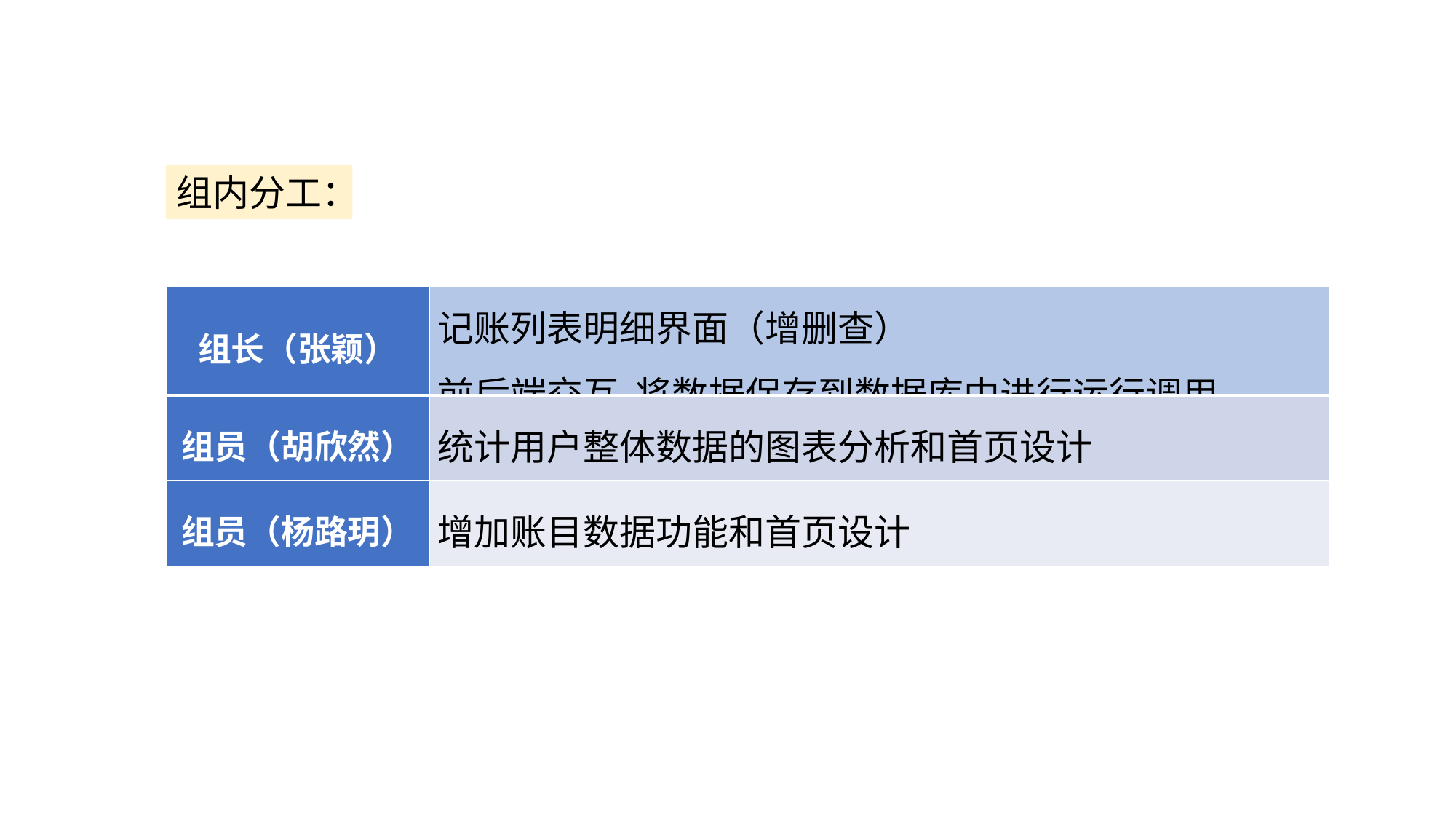

组内分工：
| 组长（张颖） | 记账列表明细界面（增删查） 前后端交互 将数据保存到数据库中进行运行调用 |
| --- | --- |
| 组员（胡欣然） | 统计用户整体数据的图表分析和首页设计 |
| 组员（杨路玥） | 增加账目数据功能和首页设计 |